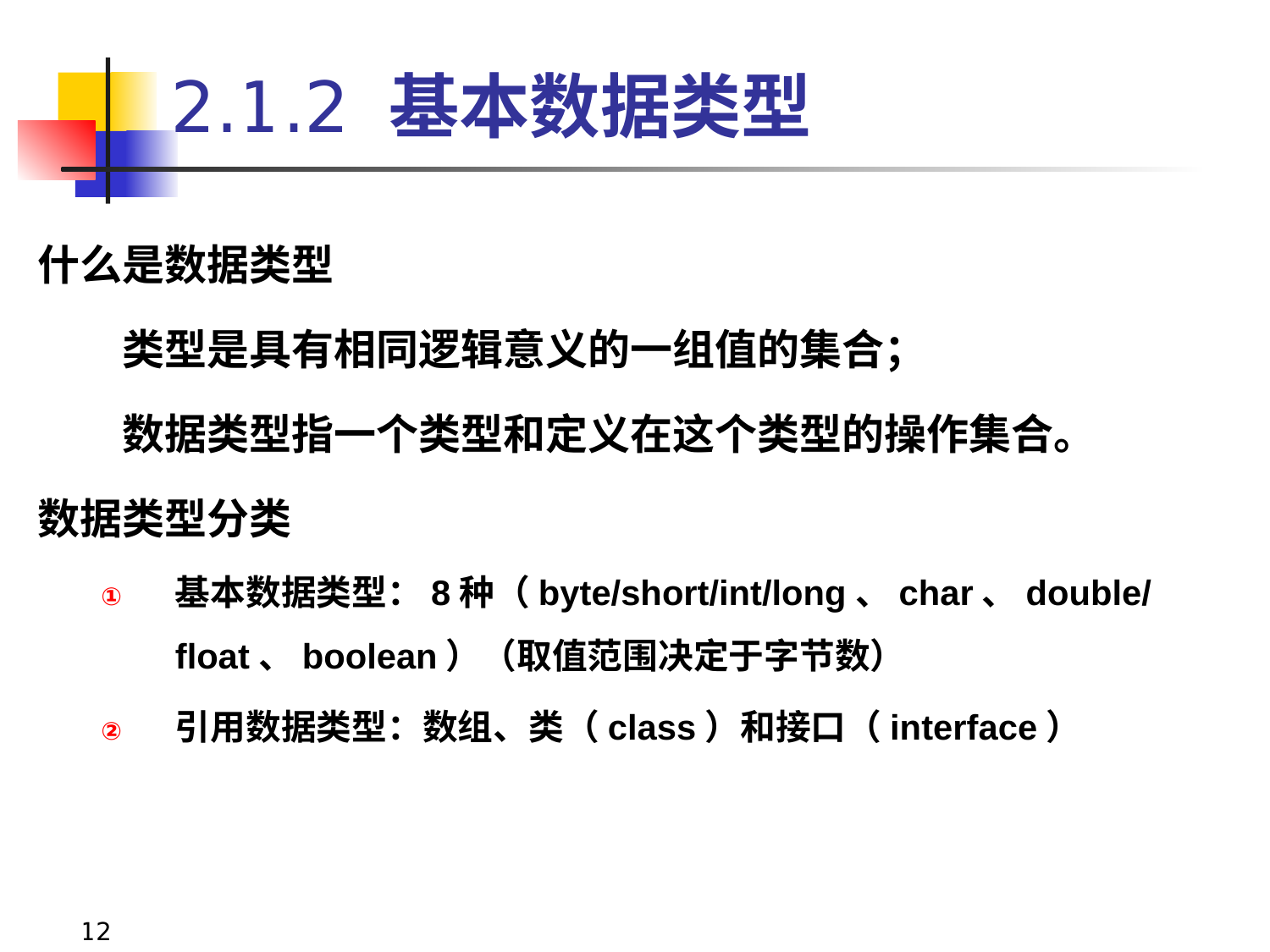

# 2.1.2 基本数据类型
什么是数据类型
	类型是具有相同逻辑意义的一组值的集合；
	数据类型指一个类型和定义在这个类型的操作集合。
数据类型分类
基本数据类型：8种（byte/short/int/long、char、double/float、boolean）（取值范围决定于字节数）
引用数据类型：数组、类（class）和接口（interface）

12